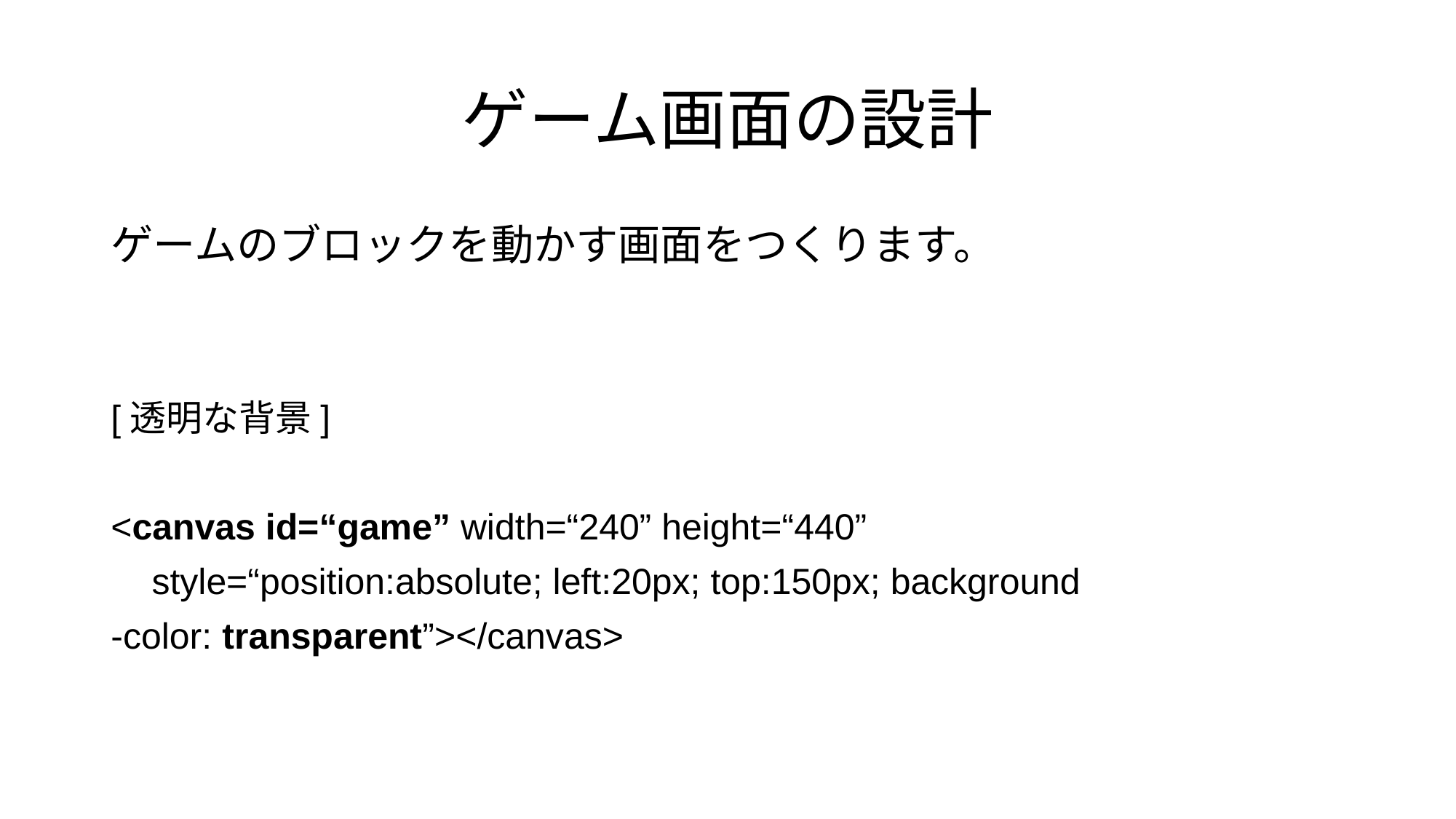

# ゲーム画面の設計
ゲームのブロックを動かす画面をつくります。

[透明な背景]

<canvas id=“game” width=“240” height=“440”
    style=“position:absolute; left:20px; top:150px; background
-color: transparent”></canvas>